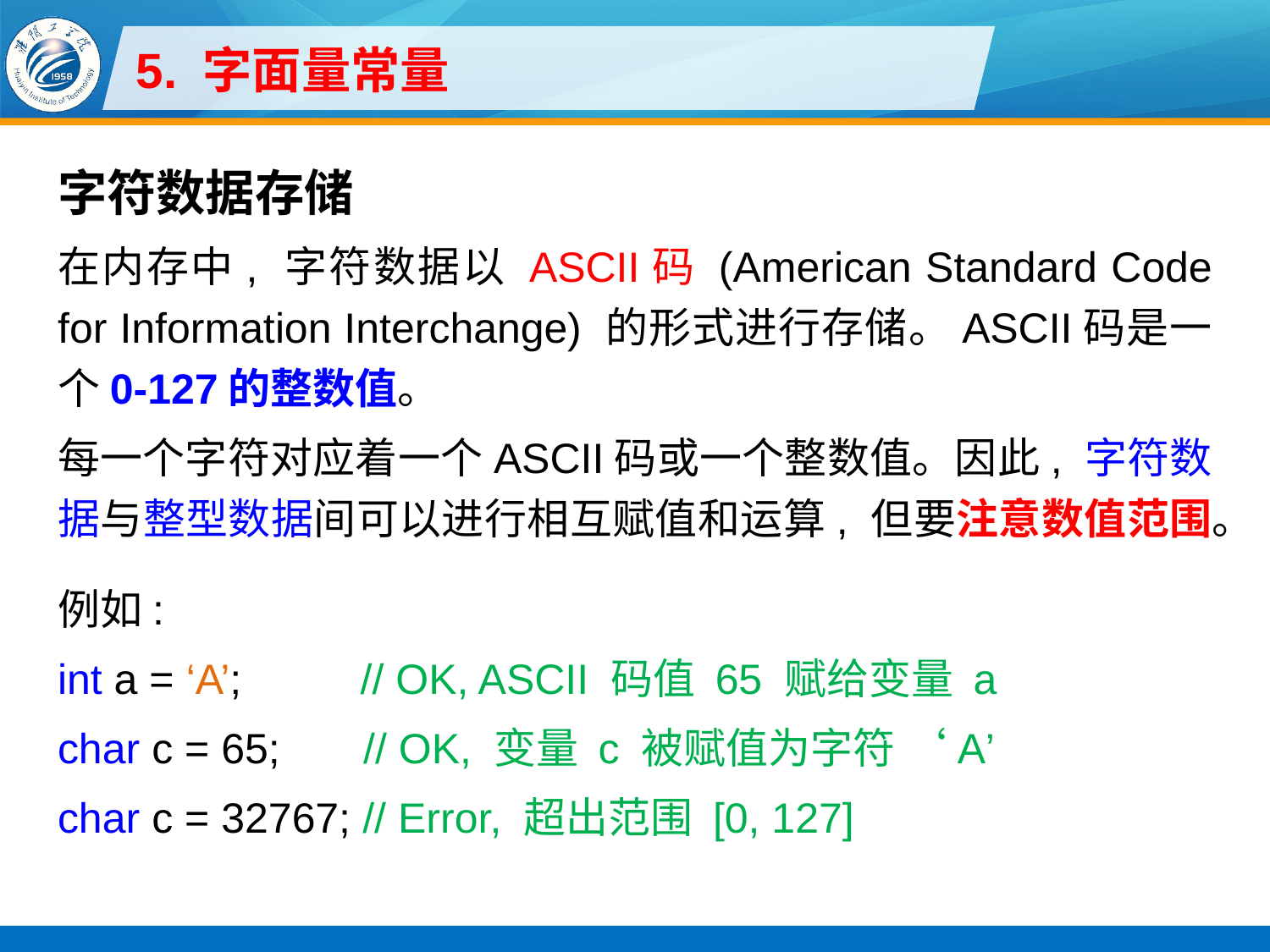

# 5. 字面量常量
字符数据存储
在内存中, 字符数据以 ASCII码 (American Standard Code for Information Interchange) 的形式进行存储。ASCII码是一个0-127的整数值。
每一个字符对应着一个ASCII码或一个整数值。因此, 字符数据与整型数据间可以进行相互赋值和运算, 但要注意数值范围。
例如:
int a = ‘A’;          // OK, ASCII 码值 65 赋给变量 a
char c = 65;       // OK, 变量 c 被赋值为字符 ‘A’
char c = 32767; // Error, 超出范围 [0, 127]